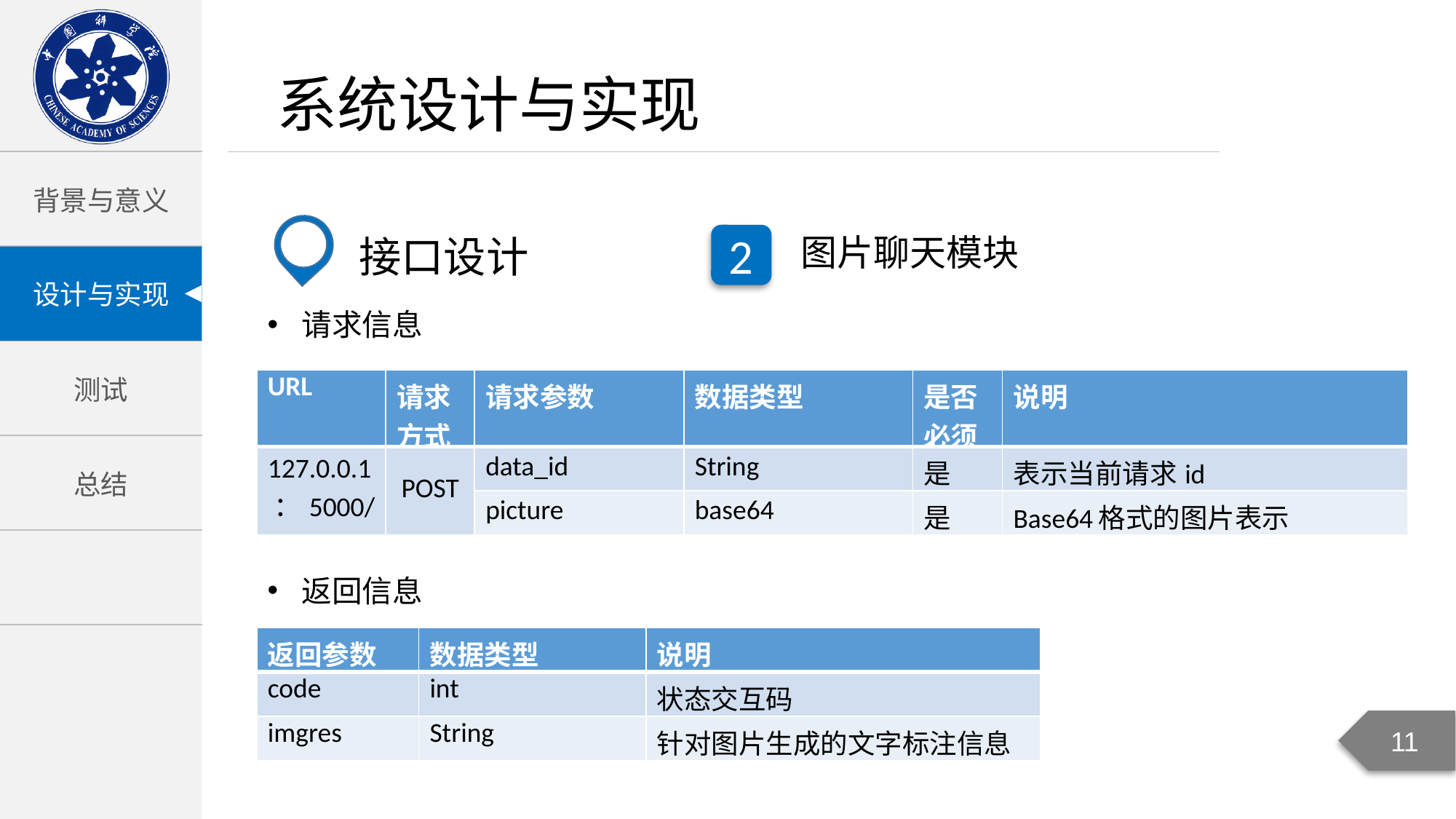

图片聊天模块
接口设计
2
请求信息
| URL | 请求方式 | 请求参数 | 数据类型 | 是否必须 | 说明 |
| --- | --- | --- | --- | --- | --- |
| 127.0.0.1：5000/ | POST | data\_id | String | 是 | 表示当前请求id |
|  |  | picture | base64 | 是 | Base64格式的图片表示 |
返回信息
| 返回参数 | 数据类型 | 说明 |
| --- | --- | --- |
| code | int | 状态交互码 |
| imgres | String | 针对图片生成的文字标注信息 |